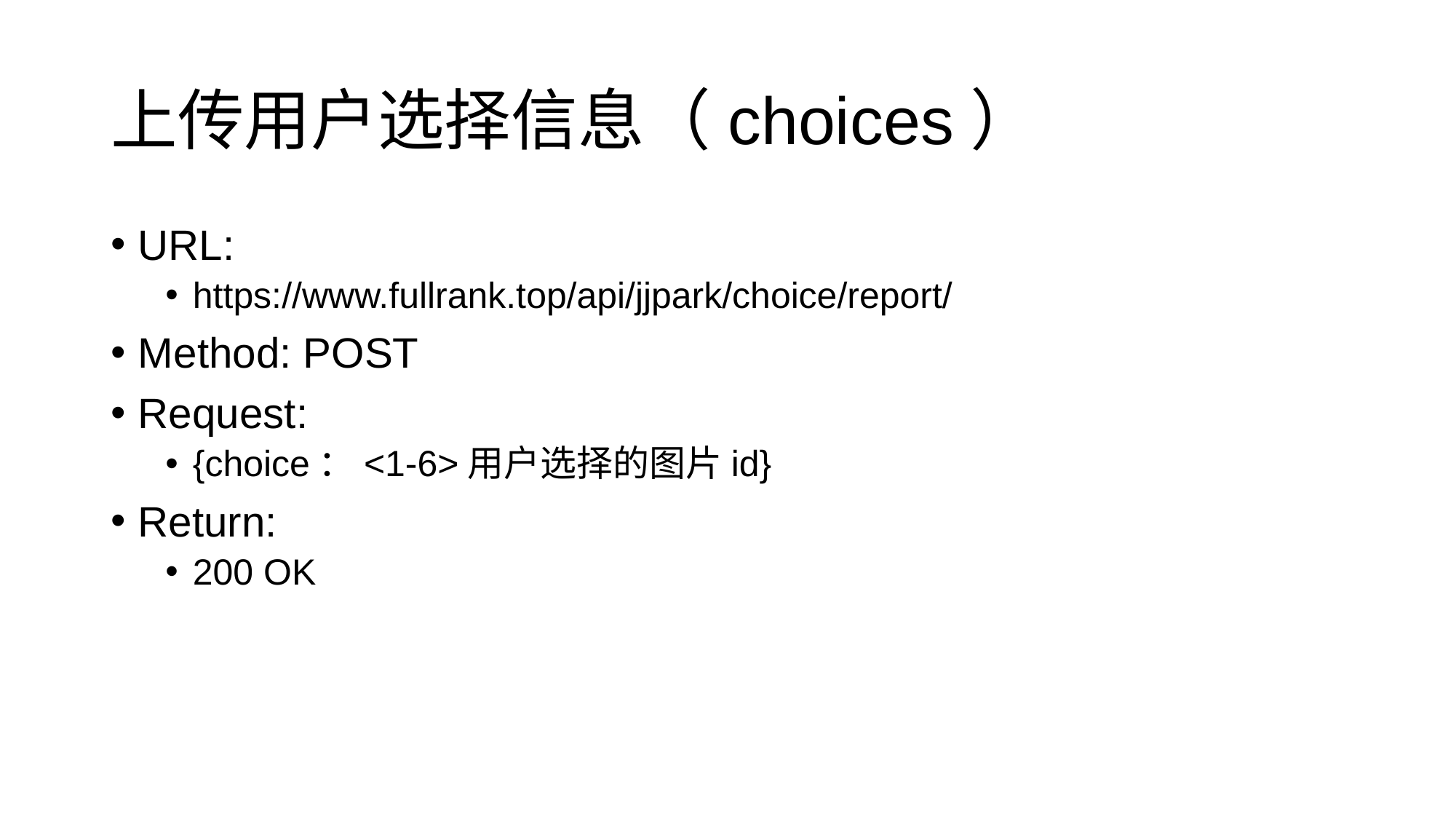

# 上传用户选择信息（choices）
URL:
https://www.fullrank.top/api/jjpark/choice/report/
Method: POST
Request:
{choice：<1-6>用户选择的图片id}
Return:
200 OK